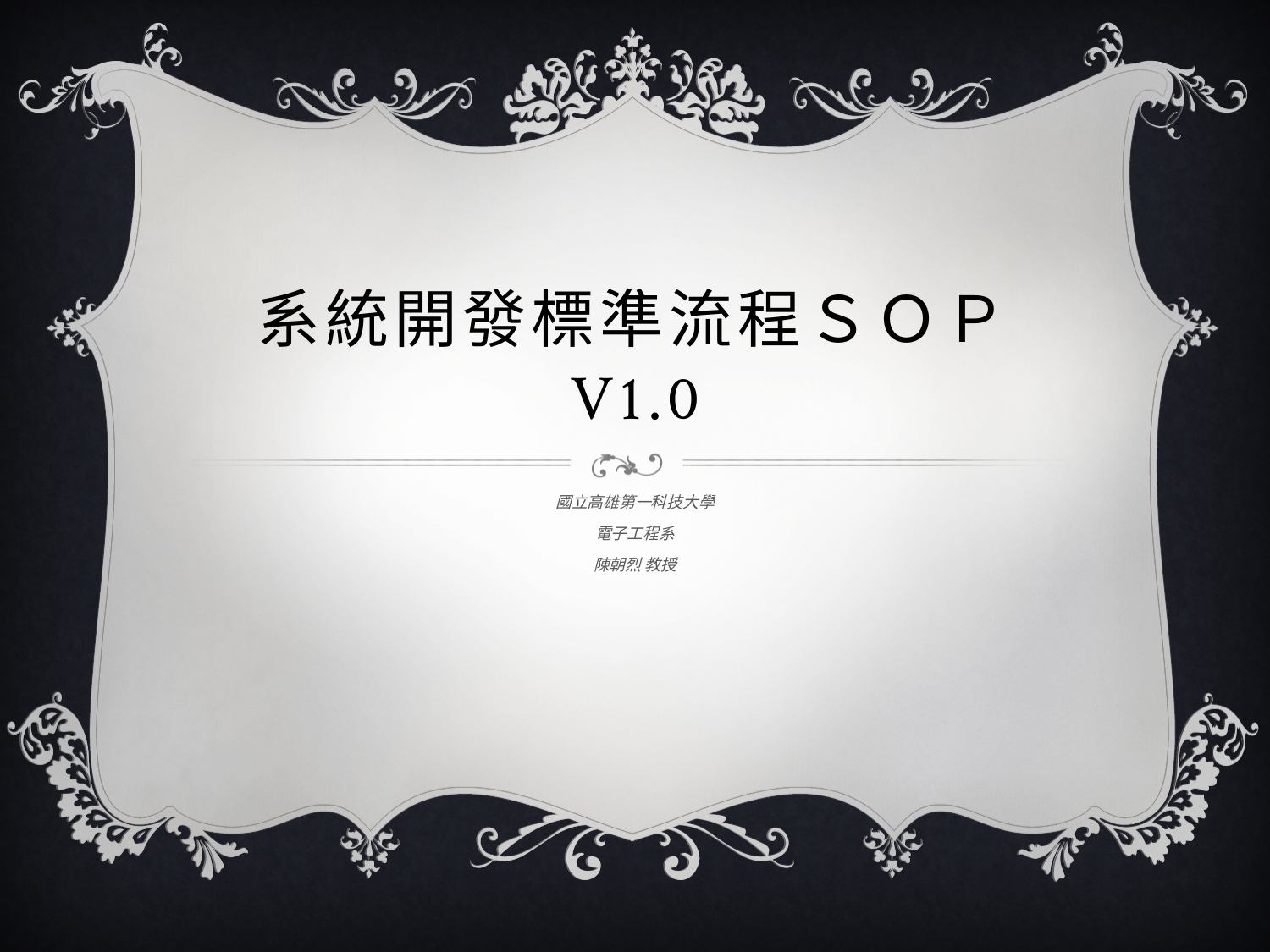

# 系統開發標準流程ＳＯＰ V1.0
國立高雄第一科技大學
電子工程系
陳朝烈 教授